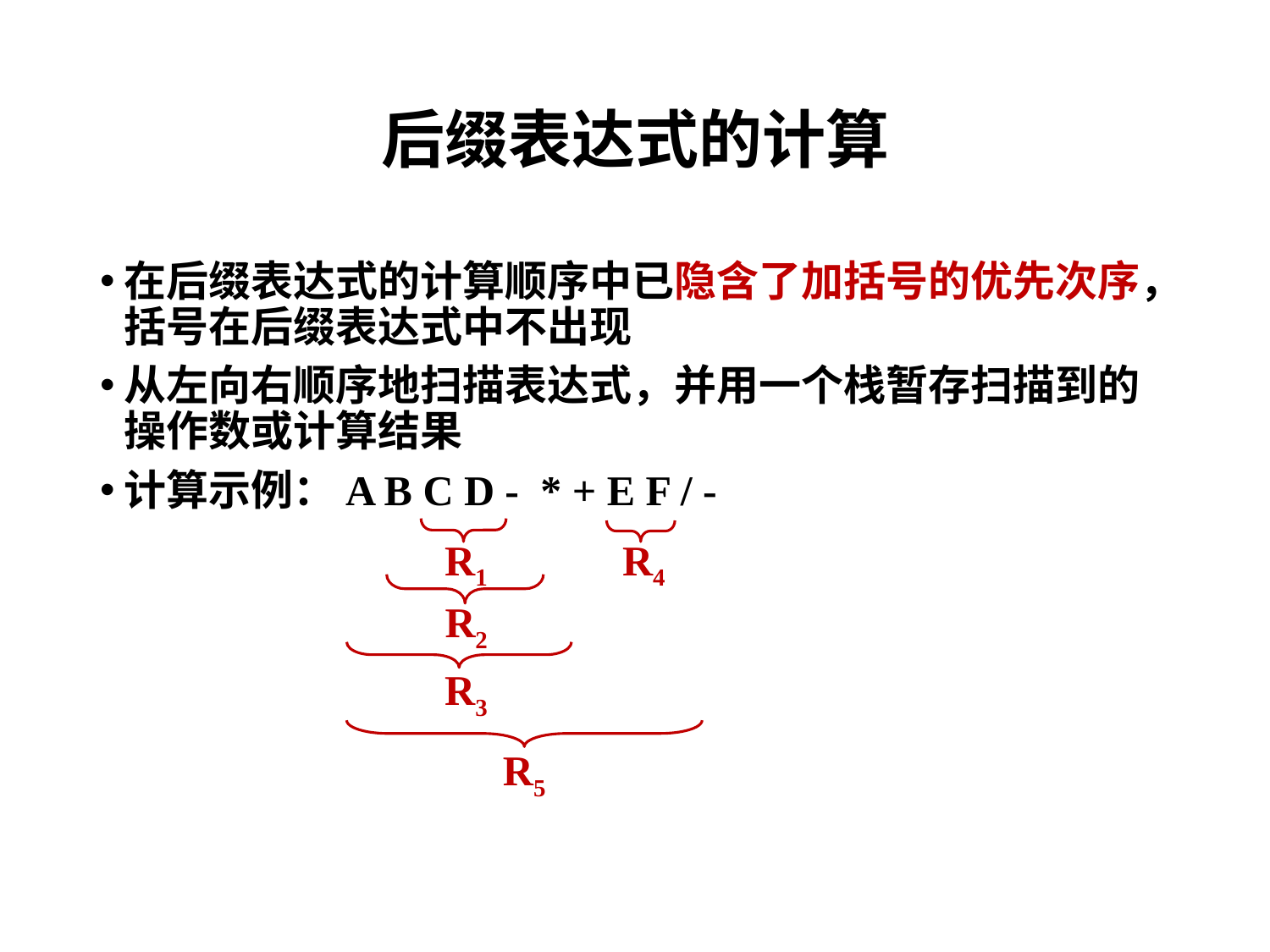

# 后缀表达式的计算
在后缀表达式的计算顺序中已隐含了加括号的优先次序，括号在后缀表达式中不出现
从左向右顺序地扫描表达式，并用一个栈暂存扫描到的操作数或计算结果
计算示例：A B C D -  * + E F / -

R1
R4

R2
R3
R5